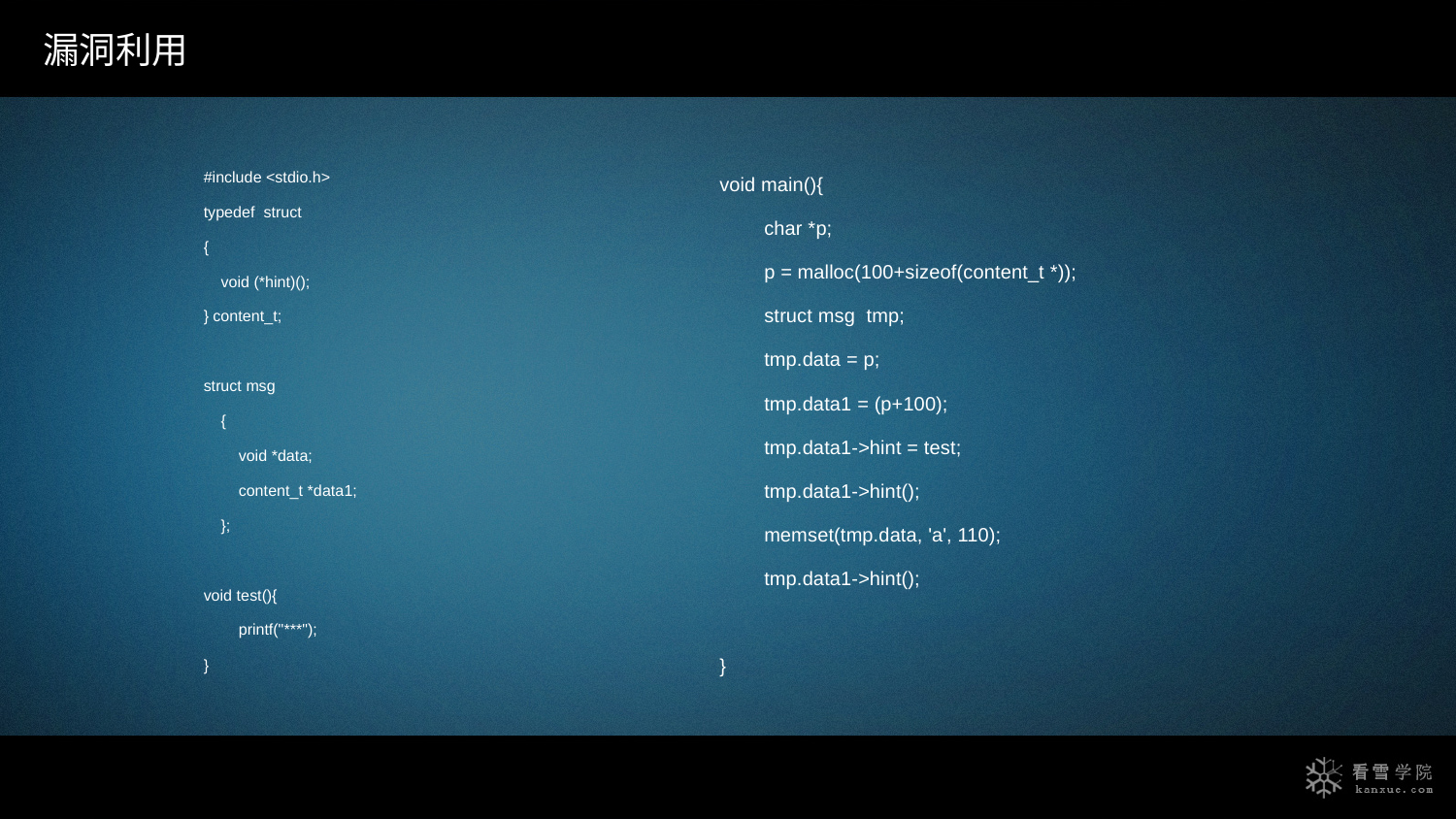

漏洞利用
#include <stdio.h>
typedef  struct
{
    void (*hint)();
} content_t;

struct msg
    {
        void *data;
        content_t *data1;
    };

void test(){
        printf("***");
}
void main(){
        char *p;
        p = malloc(100+sizeof(content_t *));
        struct msg  tmp;
        tmp.data = p;
        tmp.data1 = (p+100);
        tmp.data1->hint = test;
        tmp.data1->hint();
        memset(tmp.data, 'a', 110);
        tmp.data1->hint();

}